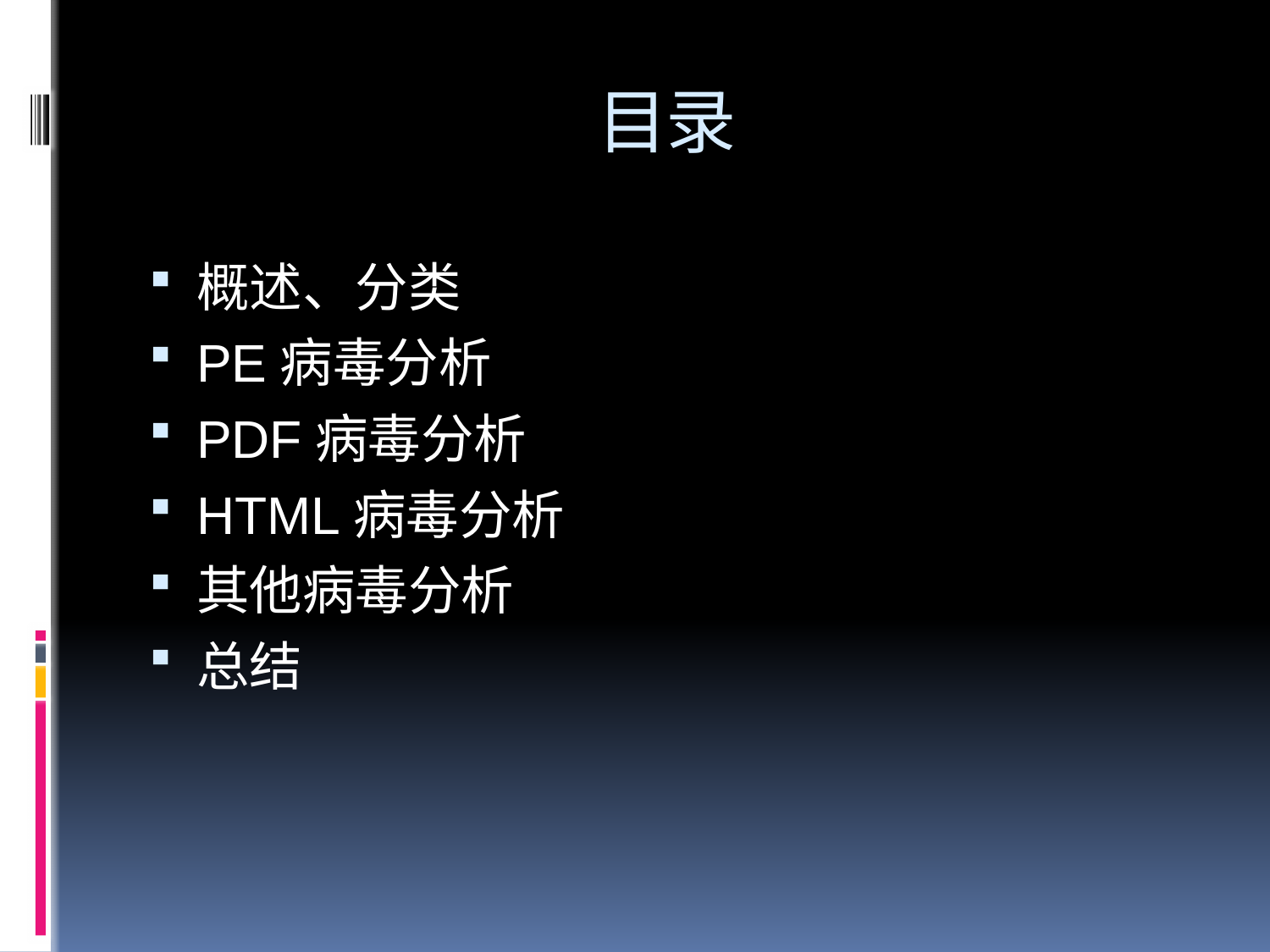

# 目录
概述、分类
PE病毒分析
PDF病毒分析
HTML病毒分析
其他病毒分析
总结